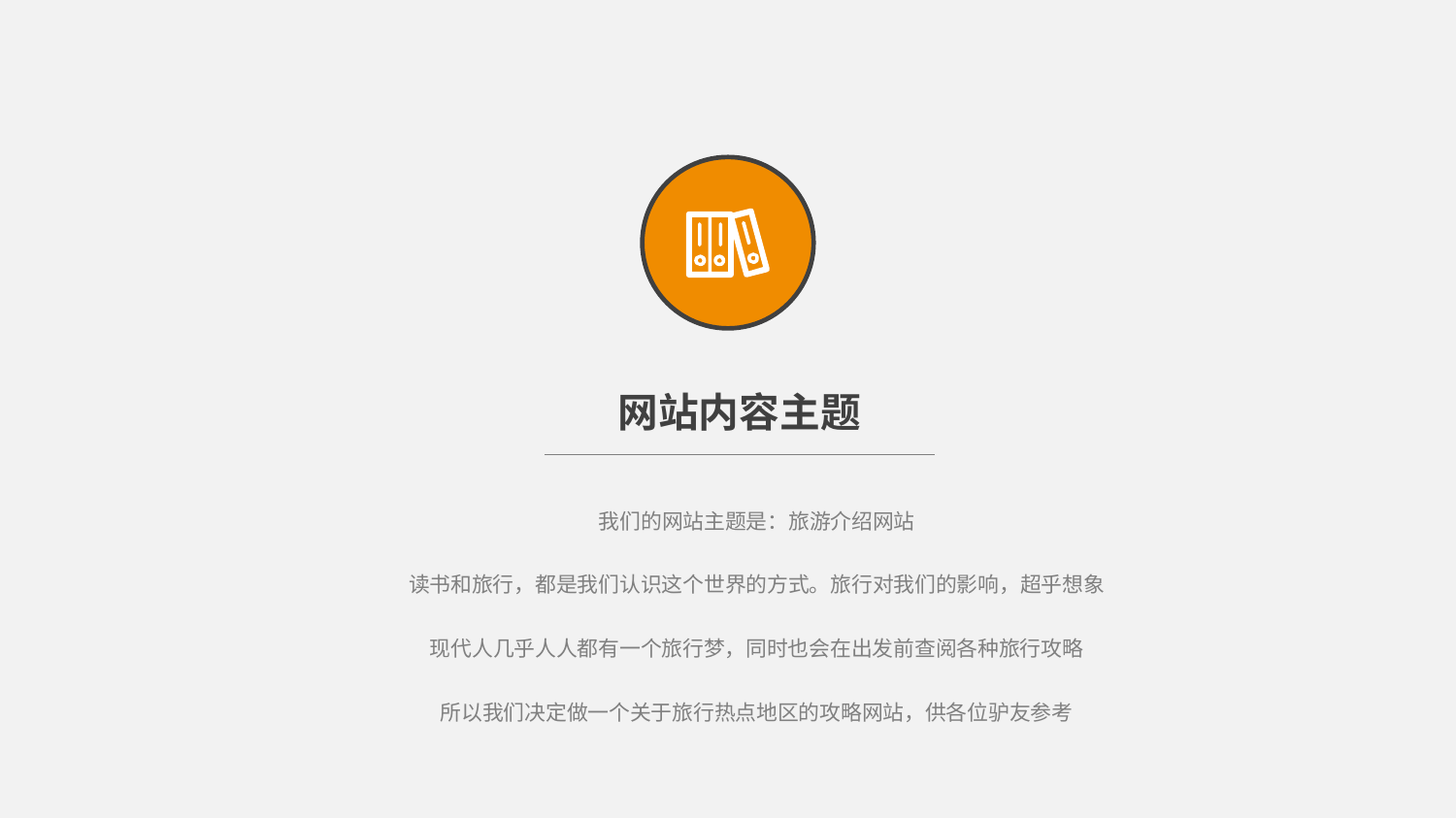

网站内容主题
我们的网站主题是：旅游介绍网站
读书和旅行，都是我们认识这个世界的方式。旅行对我们的影响，超乎想象
现代人几乎人人都有一个旅行梦，同时也会在出发前查阅各种旅行攻略
所以我们决定做一个关于旅行热点地区的攻略网站，供各位驴友参考